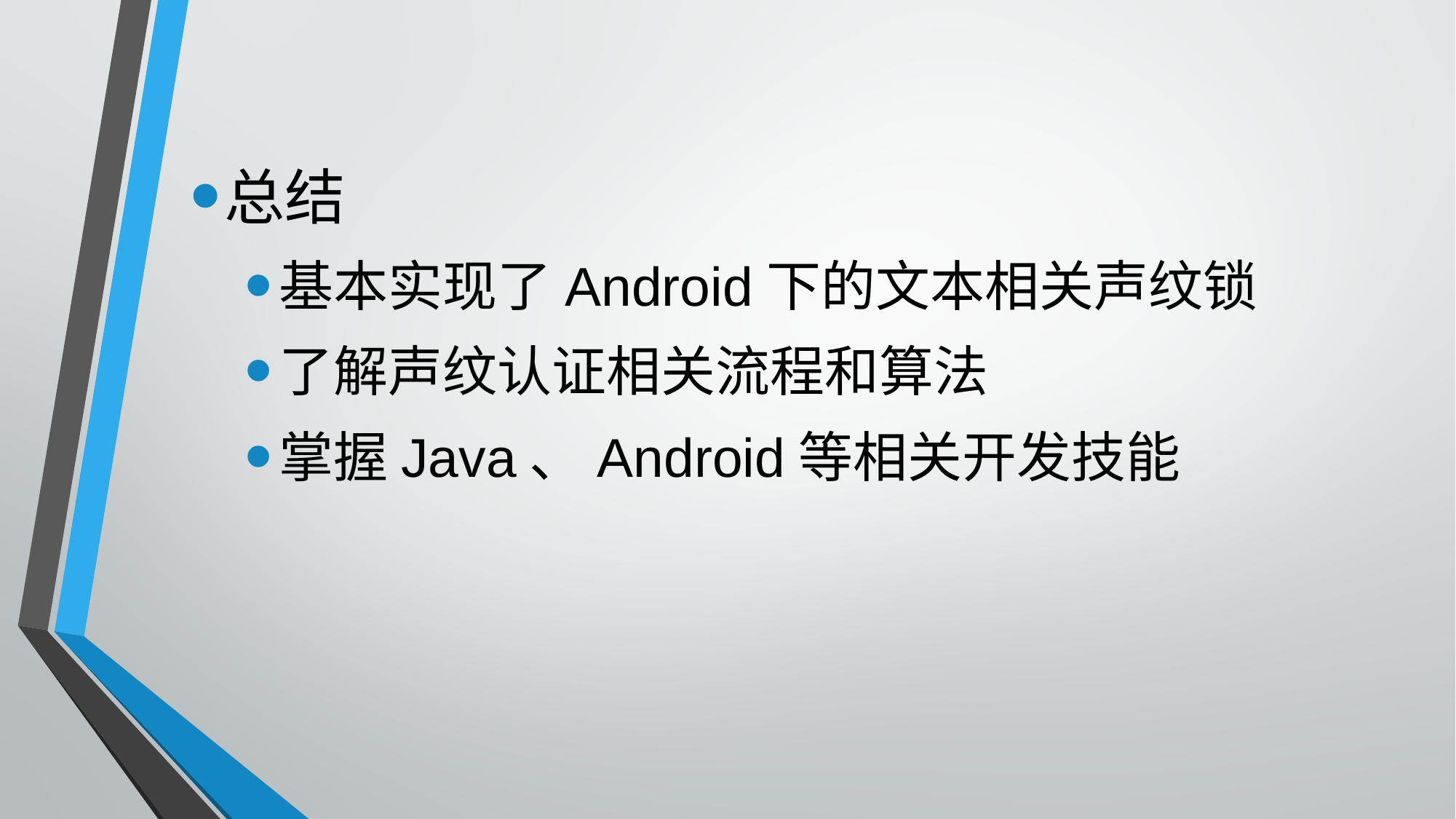

总结
基本实现了Android下的文本相关声纹锁
了解声纹认证相关流程和算法
掌握Java、Android等相关开发技能